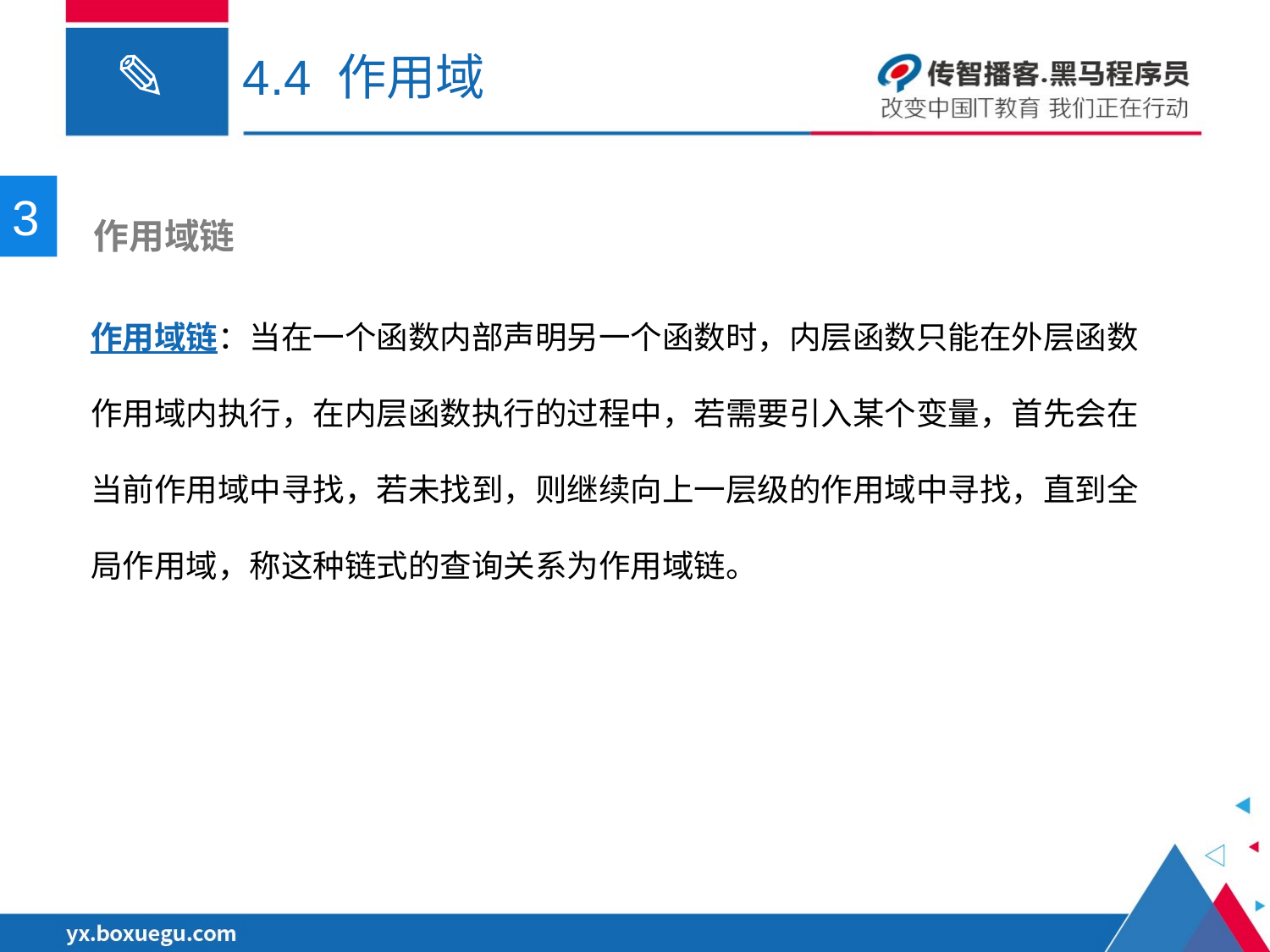

# 4.4 作用域

3
  作用域链
作用域链：当在一个函数内部声明另一个函数时，内层函数只能在外层函数作用域内执行，在内层函数执行的过程中，若需要引入某个变量，首先会在当前作用域中寻找，若未找到，则继续向上一层级的作用域中寻找，直到全局作用域，称这种链式的查询关系为作用域链。